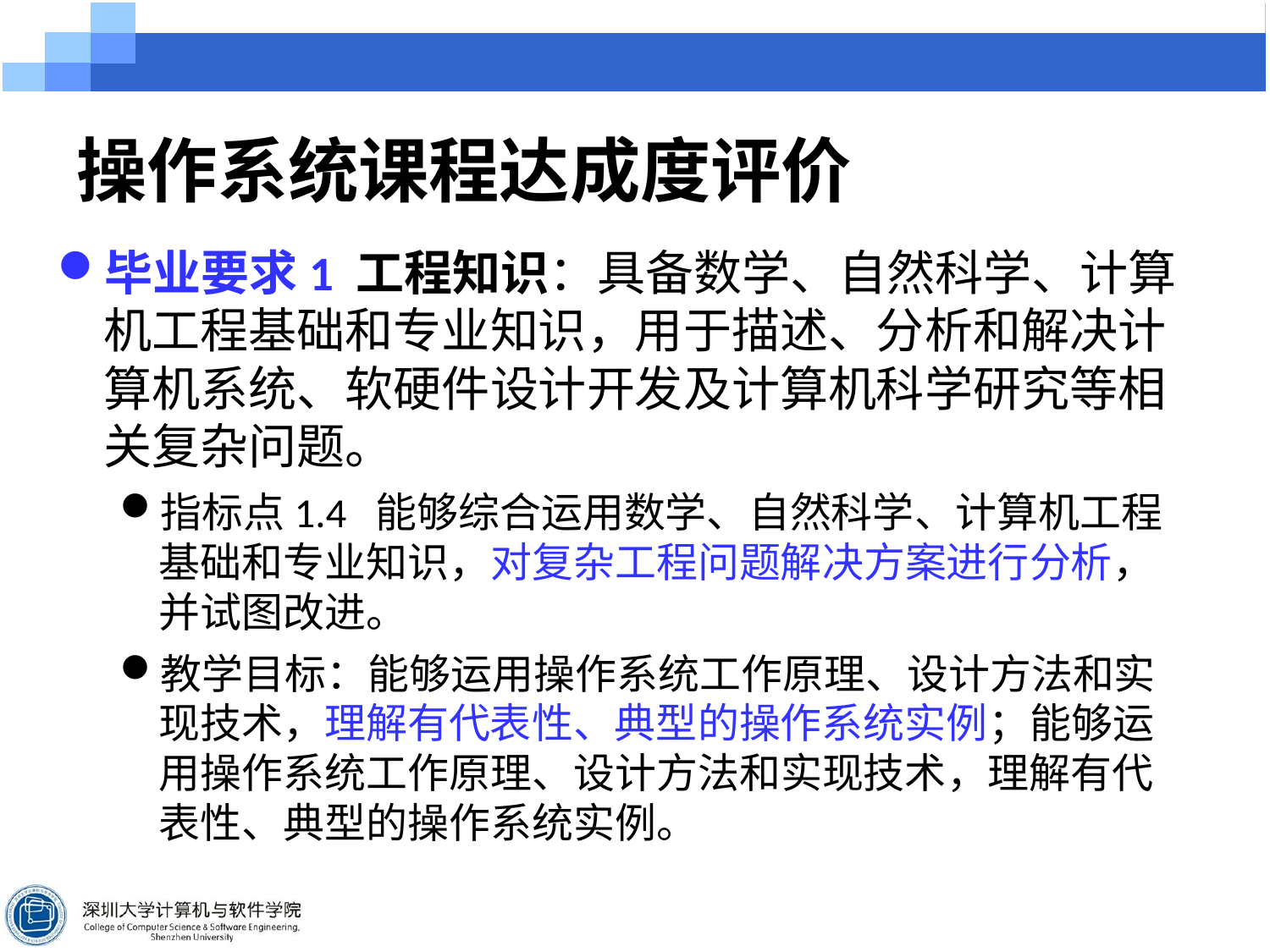

操作系统课程达成度评价
毕业要求1 工程知识：具备数学、自然科学、计算机工程基础和专业知识，用于描述、分析和解决计算机系统、软硬件设计开发及计算机科学研究等相关复杂问题。
指标点1.4  能够综合运用数学、自然科学、计算机工程基础和专业知识，对复杂工程问题解决方案进行分析，并试图改进。
教学目标：能够运用操作系统工作原理、设计方法和实现技术，理解有代表性、典型的操作系统实例；能够运用操作系统工作原理、设计方法和实现技术，理解有代表性、典型的操作系统实例。